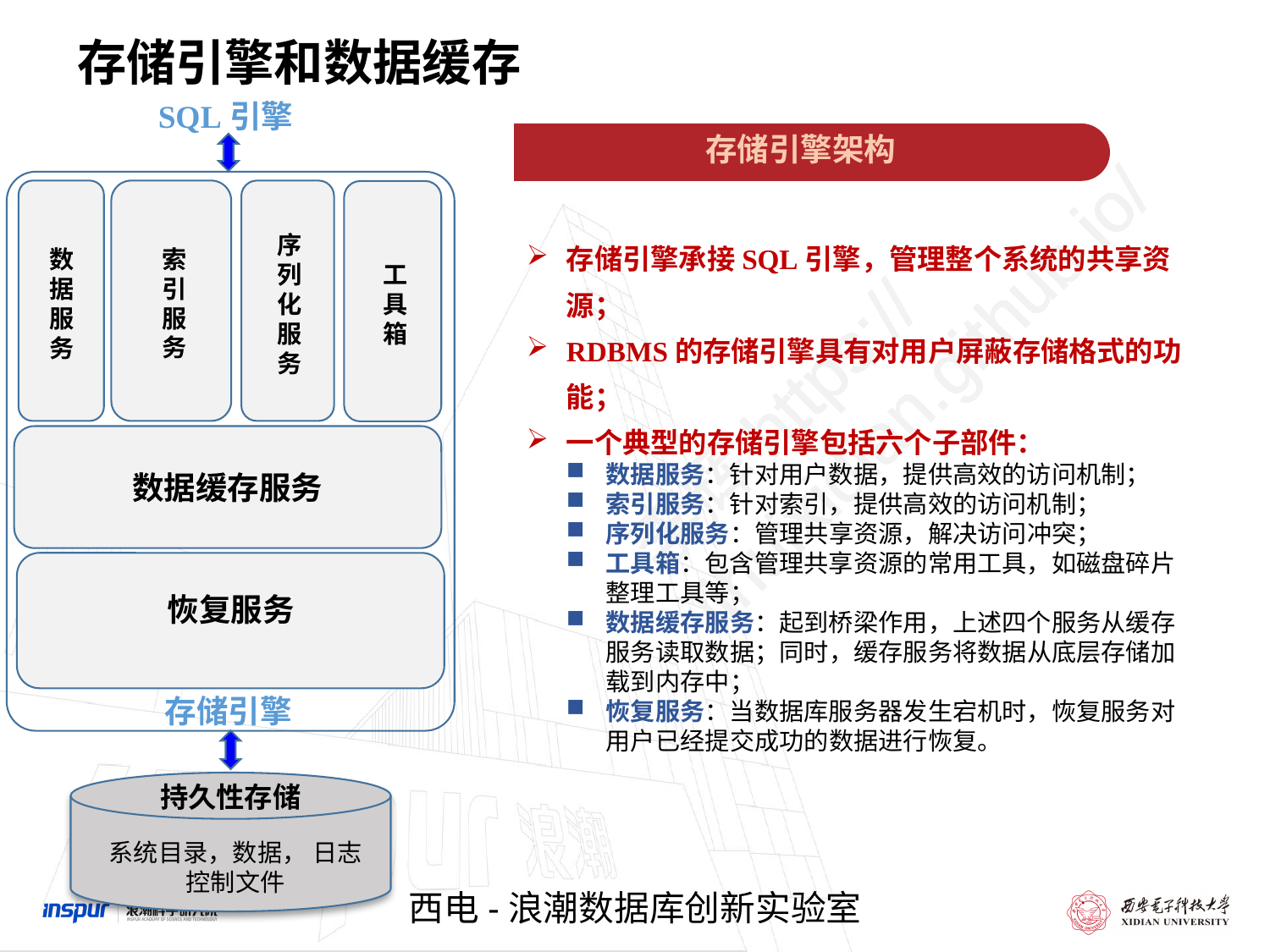

存储引擎和数据缓存
SQL引擎
存储引擎架构

序
列
化
服
务
存储引擎承接SQL引擎，管理整个系统的共享资源；
RDBMS的存储引擎具有对用户屏蔽存储格式的功能；
一个典型的存储引擎包括六个子部件：
数据服务：针对用户数据，提供高效的访问机制；
索引服务：针对索引，提供高效的访问机制；
序列化服务：管理共享资源，解决访问冲突；
工具箱：包含管理共享资源的常用工具，如磁盘碎片整理工具等；
数据缓存服务：起到桥梁作用，上述四个服务从缓存服务读取数据；同时，缓存服务将数据从底层存储加载到内存中；
恢复服务：当数据库服务器发生宕机时，恢复服务对用户已经提交成功的数据进行恢复。
索
引
服
务
数
据
服
务
工
具
箱

数据缓存服务

恢复服务
存储引擎

持久性存储
系统目录，数据， 日志
控制文件